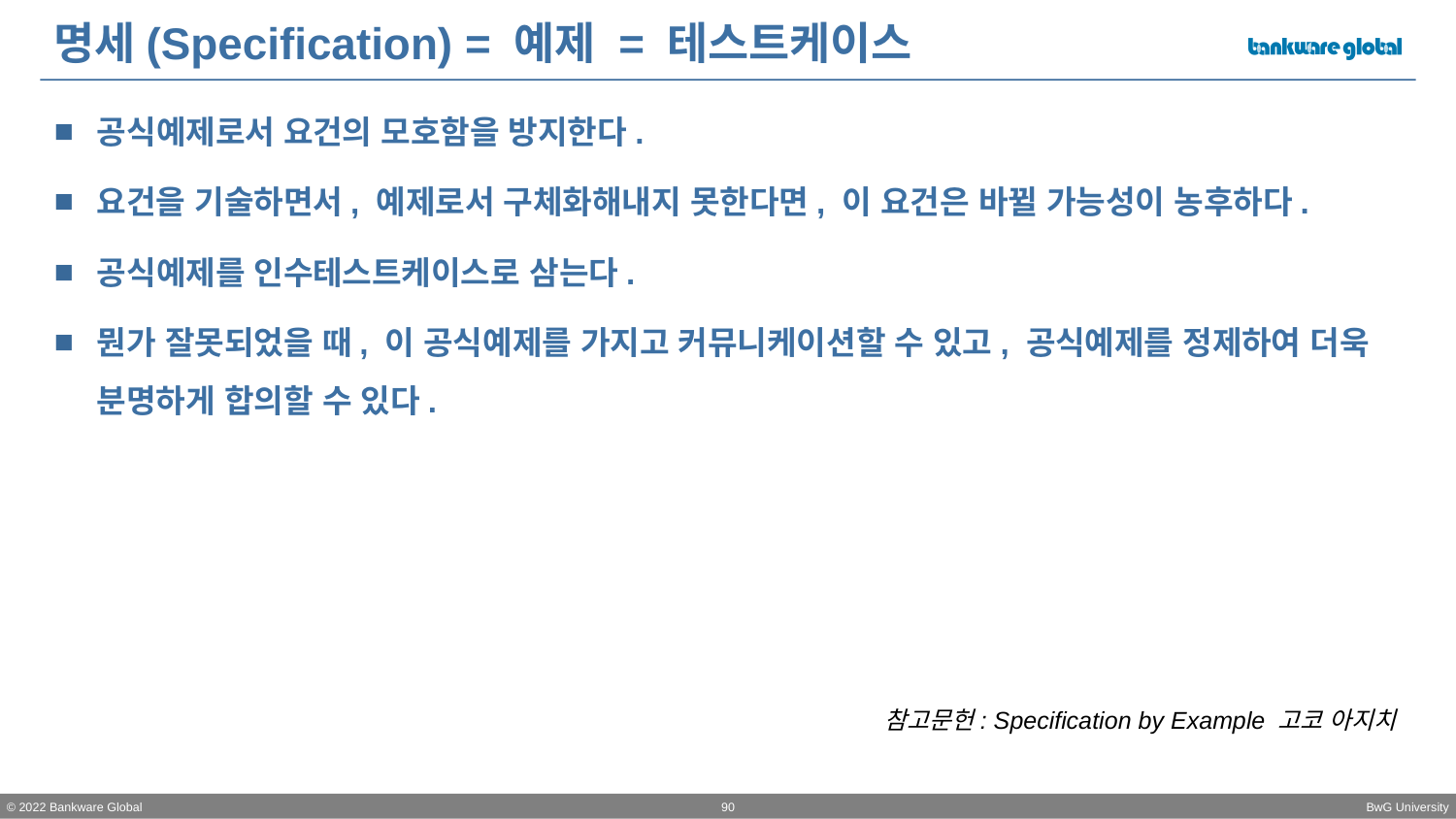

# 명세(Specification) = 예제 = 테스트케이스
공식예제로서 요건의 모호함을 방지한다.
요건을 기술하면서, 예제로서 구체화해내지 못한다면, 이 요건은 바뀔 가능성이 농후하다.
공식예제를 인수테스트케이스로 삼는다.
뭔가 잘못되었을 때, 이 공식예제를 가지고 커뮤니케이션할 수 있고, 공식예제를 정제하여 더욱 분명하게 합의할 수 있다.

참고문헌: Specification by Example 고코 아지치
90